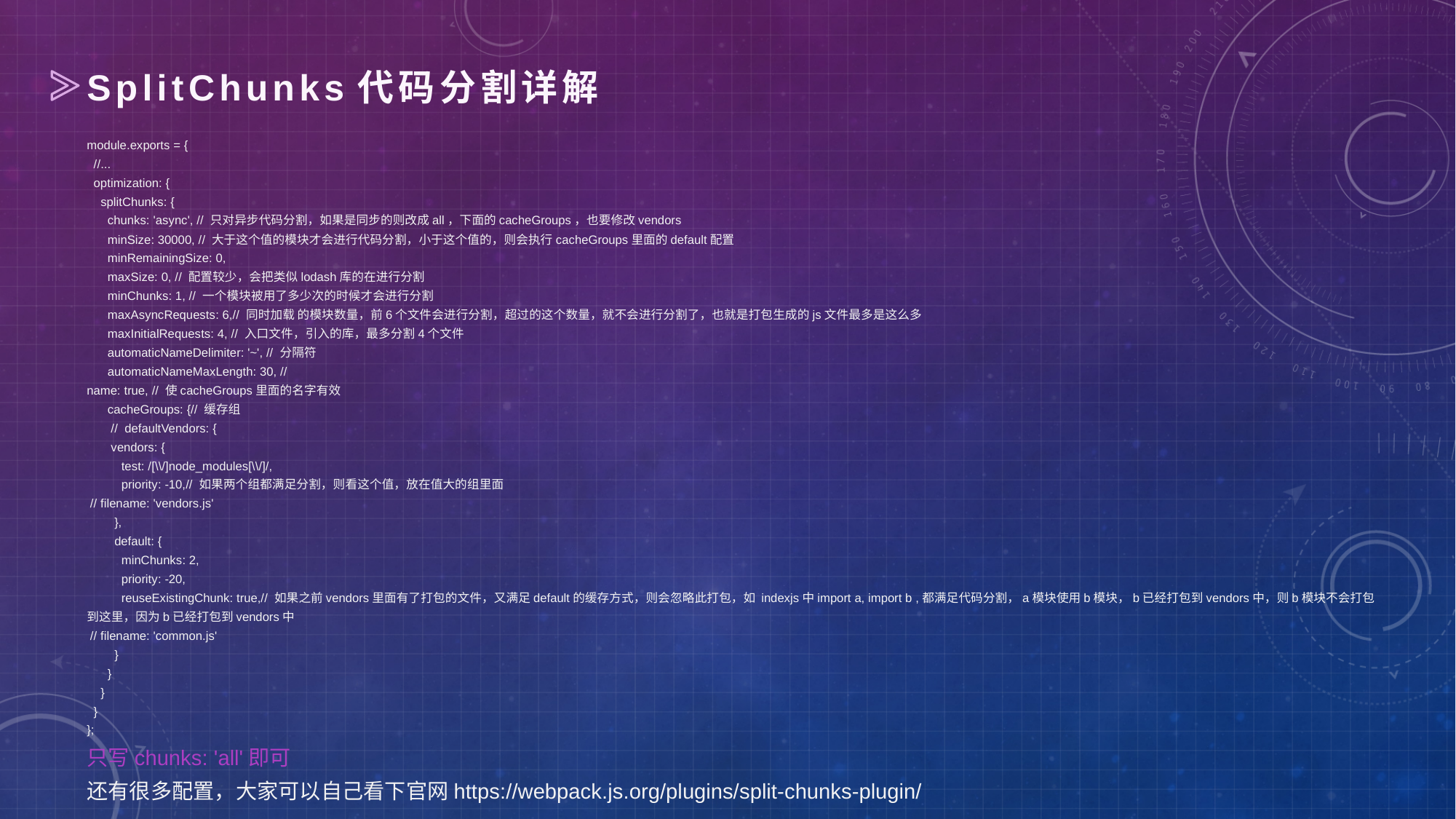

SplitChunks代码分割详解
module.exports = {
  //...
  optimization: {
    splitChunks: {
      chunks: 'async', // 只对异步代码分割，如果是同步的则改成all，下面的cacheGroups，也要修改vendors
      minSize: 30000, // 大于这个值的模块才会进行代码分割，小于这个值的，则会执行cacheGroups里面的default配置
      minRemainingSize: 0,
      maxSize: 0, // 配置较少，会把类似lodash库的在进行分割
      minChunks: 1, // 一个模块被用了多少次的时候才会进行分割
      maxAsyncRequests: 6,// 同时加载 的模块数量，前6个文件会进行分割，超过的这个数量，就不会进行分割了，也就是打包生成的js文件最多是这么多
      maxInitialRequests: 4, // 入口文件，引入的库，最多分割4个文件
      automaticNameDelimiter: '~', // 分隔符
      automaticNameMaxLength: 30, //
name: true, // 使cacheGroups里面的名字有效
      cacheGroups: {// 缓存组
       //  defaultVendors: {
       vendors: {
          test: /[\\/]node_modules[\\/]/,
          priority: -10,// 如果两个组都满足分割，则看这个值，放在值大的组里面
 // filename: 'vendors.js'
        },
        default: {
          minChunks: 2,
          priority: -20,
          reuseExistingChunk: true,// 如果之前vendors里面有了打包的文件，又满足default的缓存方式，则会忽略此打包，如 indexjs中import a, import b ,都满足代码分割，a模块使用b模块，b已经打包到vendors中，则b模块不会打包到这里，因为b已经打包到vendors中
 // filename: 'common.js'
        }
      }
    }
  }
};
只写chunks: 'all'即可
还有很多配置，大家可以自己看下官网https://webpack.js.org/plugins/split-chunks-plugin/